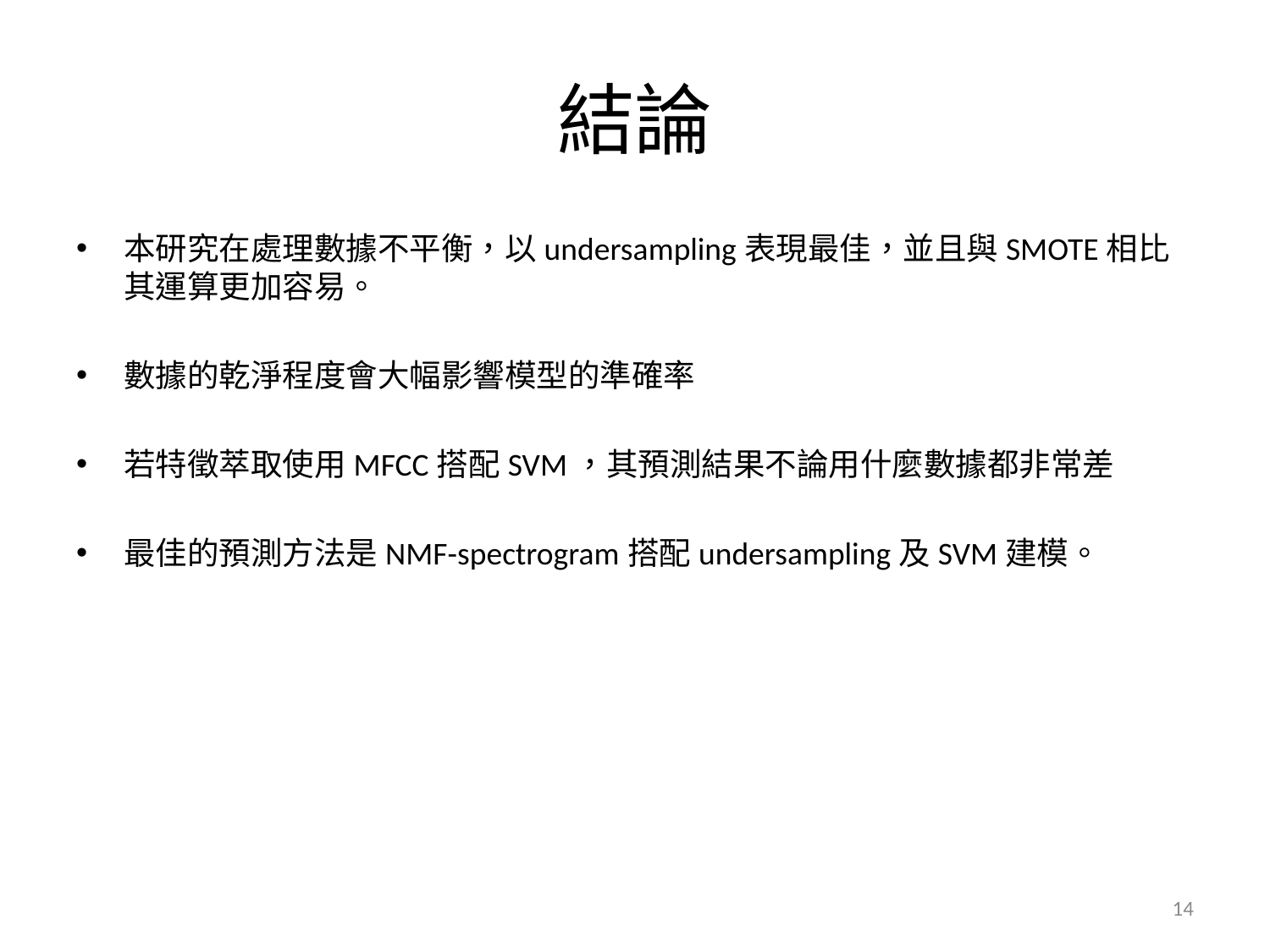

# 結論
本研究在處理數據不平衡，以undersampling表現最佳，並且與SMOTE相比其運算更加容易。

數據的乾淨程度會大幅影響模型的準確率

若特徵萃取使用MFCC搭配SVM，其預測結果不論用什麼數據都非常差

最佳的預測方法是NMF-spectrogram搭配undersampling及SVM建模。
14